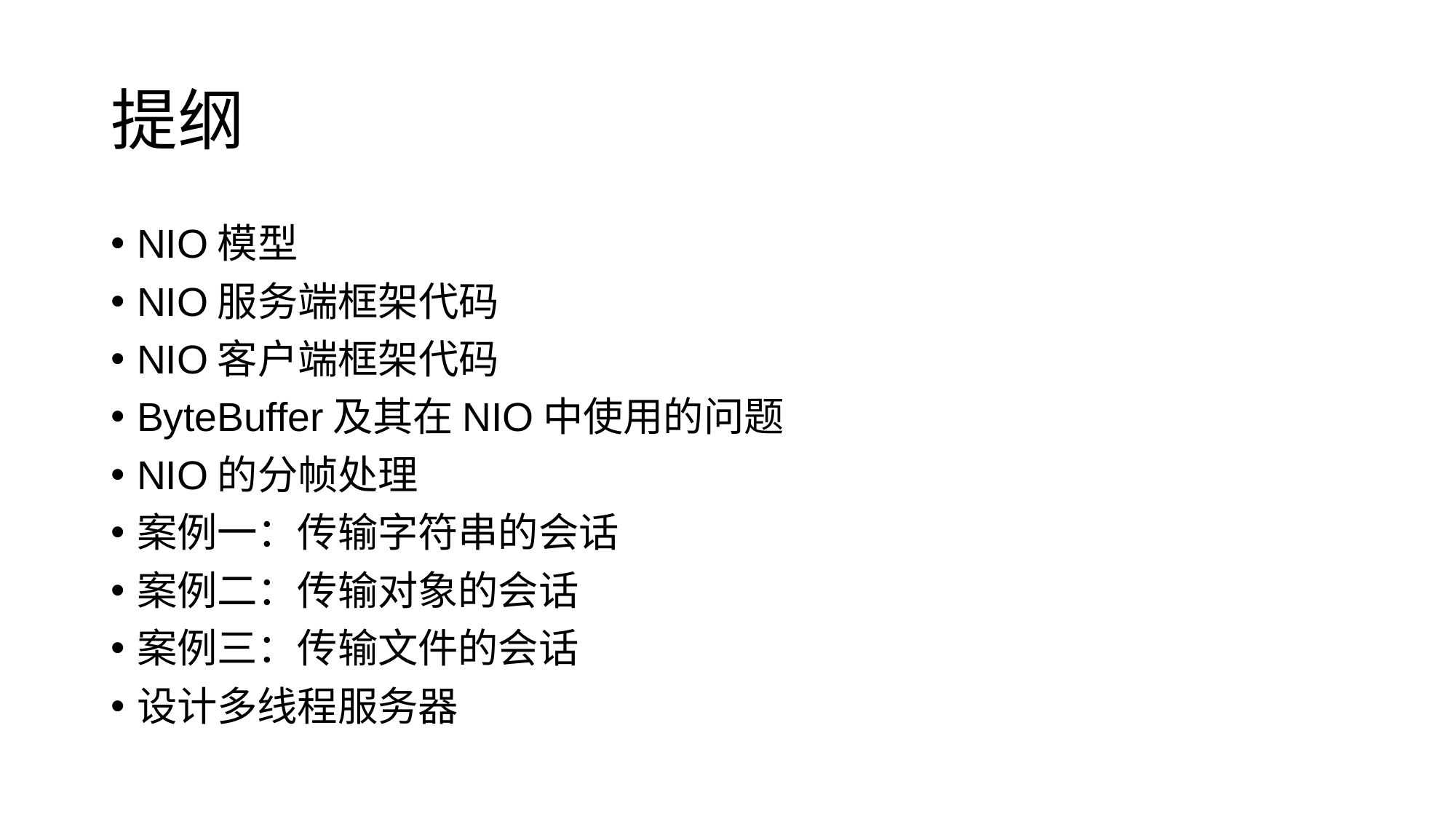

# 提纲
NIO模型
NIO服务端框架代码
NIO客户端框架代码
ByteBuffer及其在NIO中使用的问题
NIO的分帧处理
案例一：传输字符串的会话
案例二：传输对象的会话
案例三：传输文件的会话
设计多线程服务器